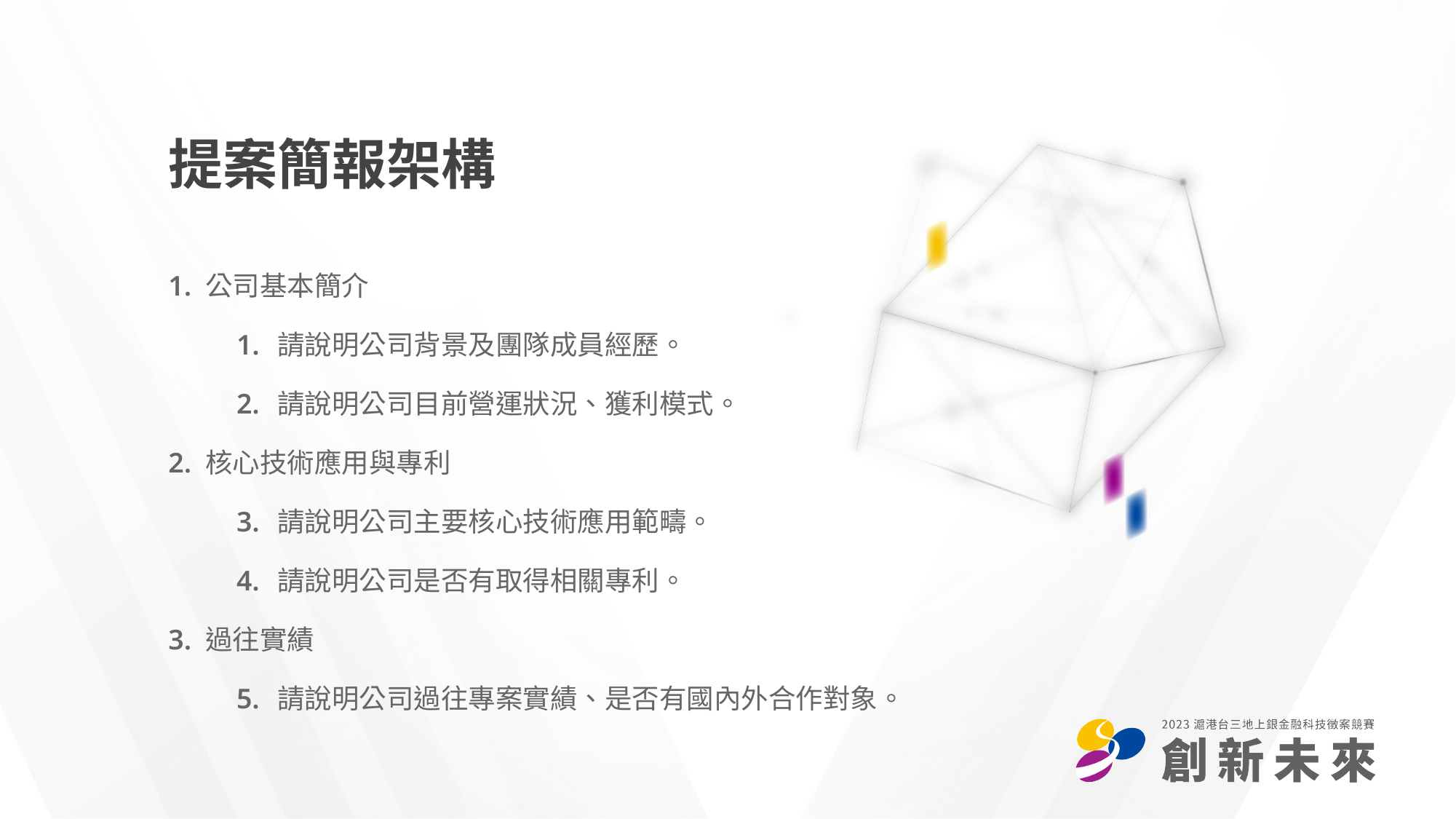

提案簡報架構
1. 公司基本簡介
請說明公司背景及團隊成員經歷。
請說明公司目前營運狀況、獲利模式。
2. 核心技術應用與專利
請說明公司主要核心技術應用範疇。
請說明公司是否有取得相關專利。
3. 過往實績
請說明公司過往專案實績、是否有國內外合作對象。